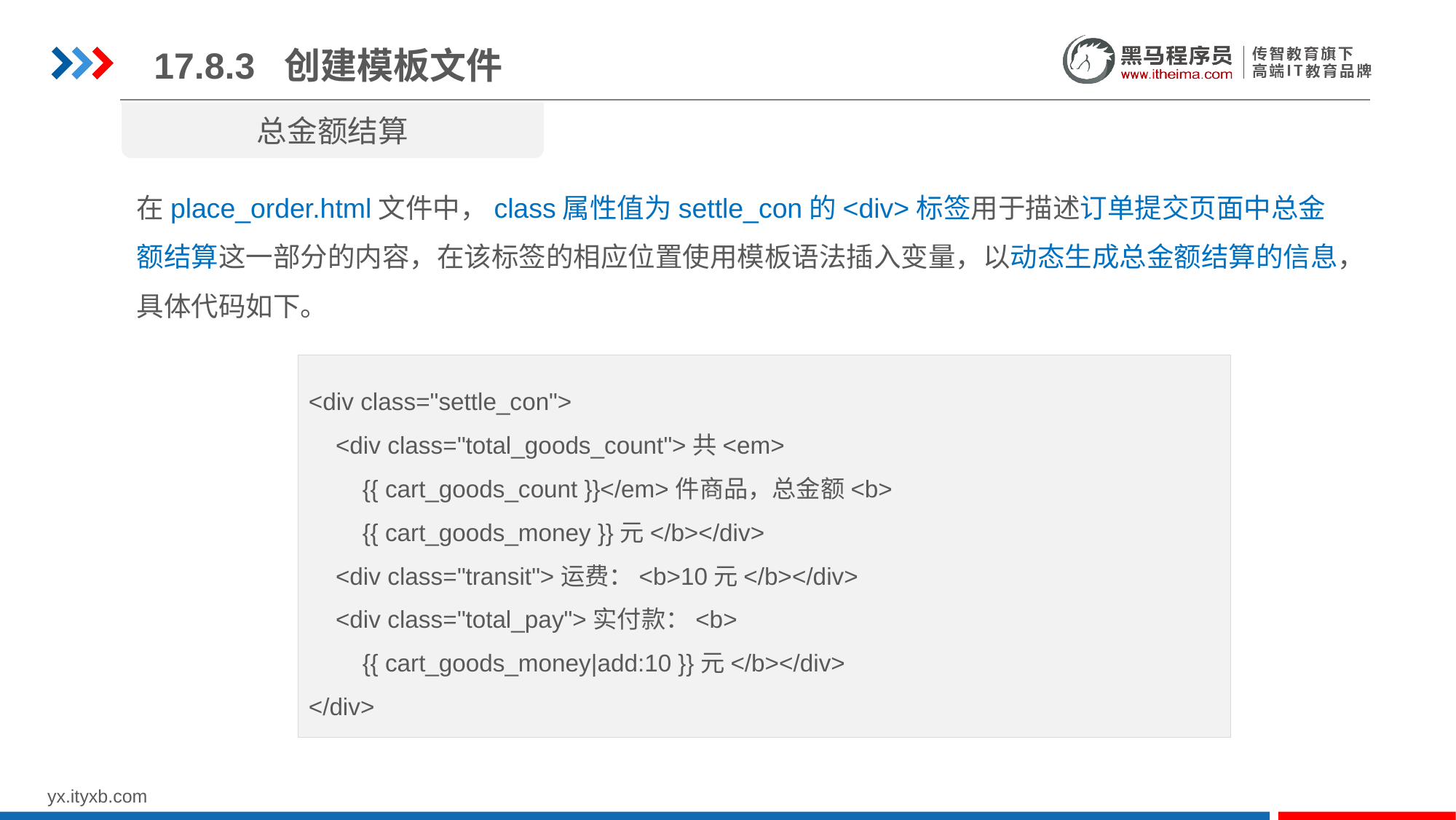

17.8.3  创建模板文件

总金额结算
在place_order.html文件中，class属性值为settle_con的<div>标签用于描述订单提交页面中总金额结算这一部分的内容，在该标签的相应位置使用模板语法插入变量，以动态生成总金额结算的信息，具体代码如下。
<div class="settle_con">
    <div class="total_goods_count">共<em>
        {{ cart_goods_count }}</em>件商品，总金额<b>
        {{ cart_goods_money }}元</b></div>
    <div class="transit">运费：<b>10元</b></div>
    <div class="total_pay">实付款：<b>
        {{ cart_goods_money|add:10 }}元</b></div>
</div>